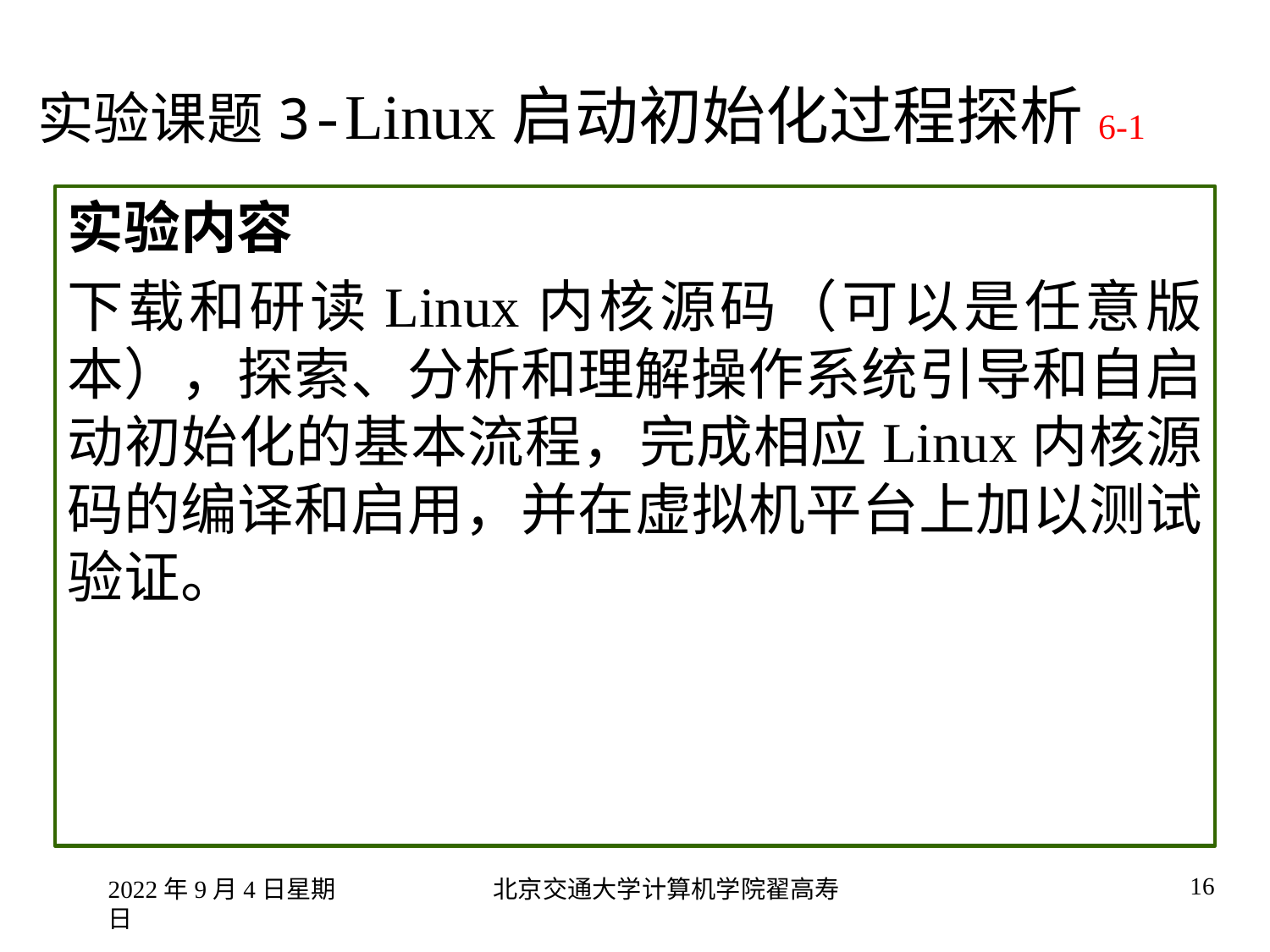

# 实验课题3-Linux启动初始化过程探析6-1
实验内容
下载和研读Linux内核源码（可以是任意版本），探索、分析和理解操作系统引导和自启动初始化的基本流程，完成相应Linux内核源码的编译和启用，并在虚拟机平台上加以测试验证。
2022年9月4日星期日
北京交通大学计算机学院翟高寿
16